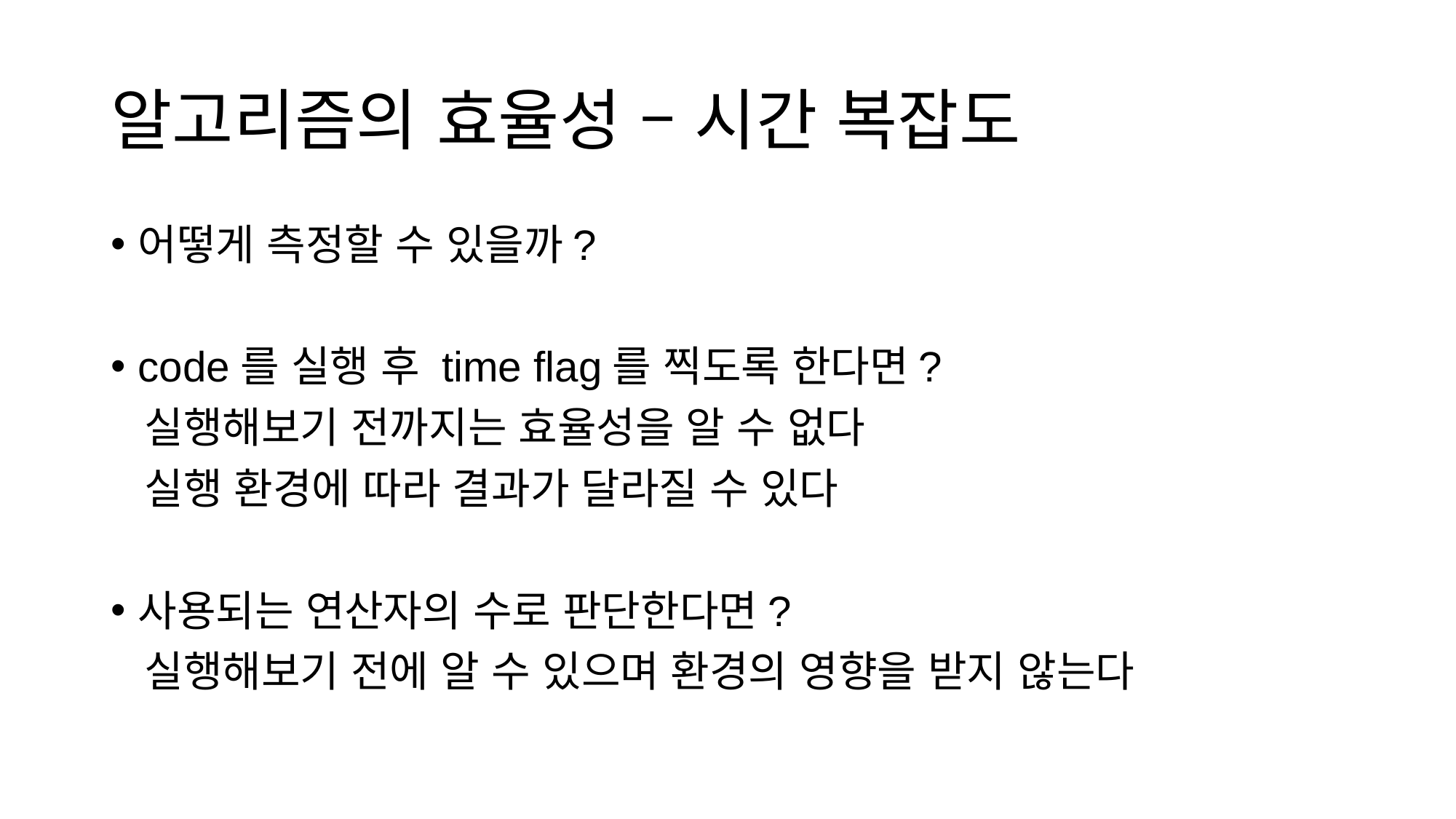

알고리즘의 효율성 – 시간 복잡도
어떻게 측정할 수 있을까?

code를 실행 후 time flag를 찍도록 한다면?
  실행해보기 전까지는 효율성을 알 수 없다
  실행 환경에 따라 결과가 달라질 수 있다

사용되는 연산자의 수로 판단한다면?
  실행해보기 전에 알 수 있으며 환경의 영향을 받지 않는다